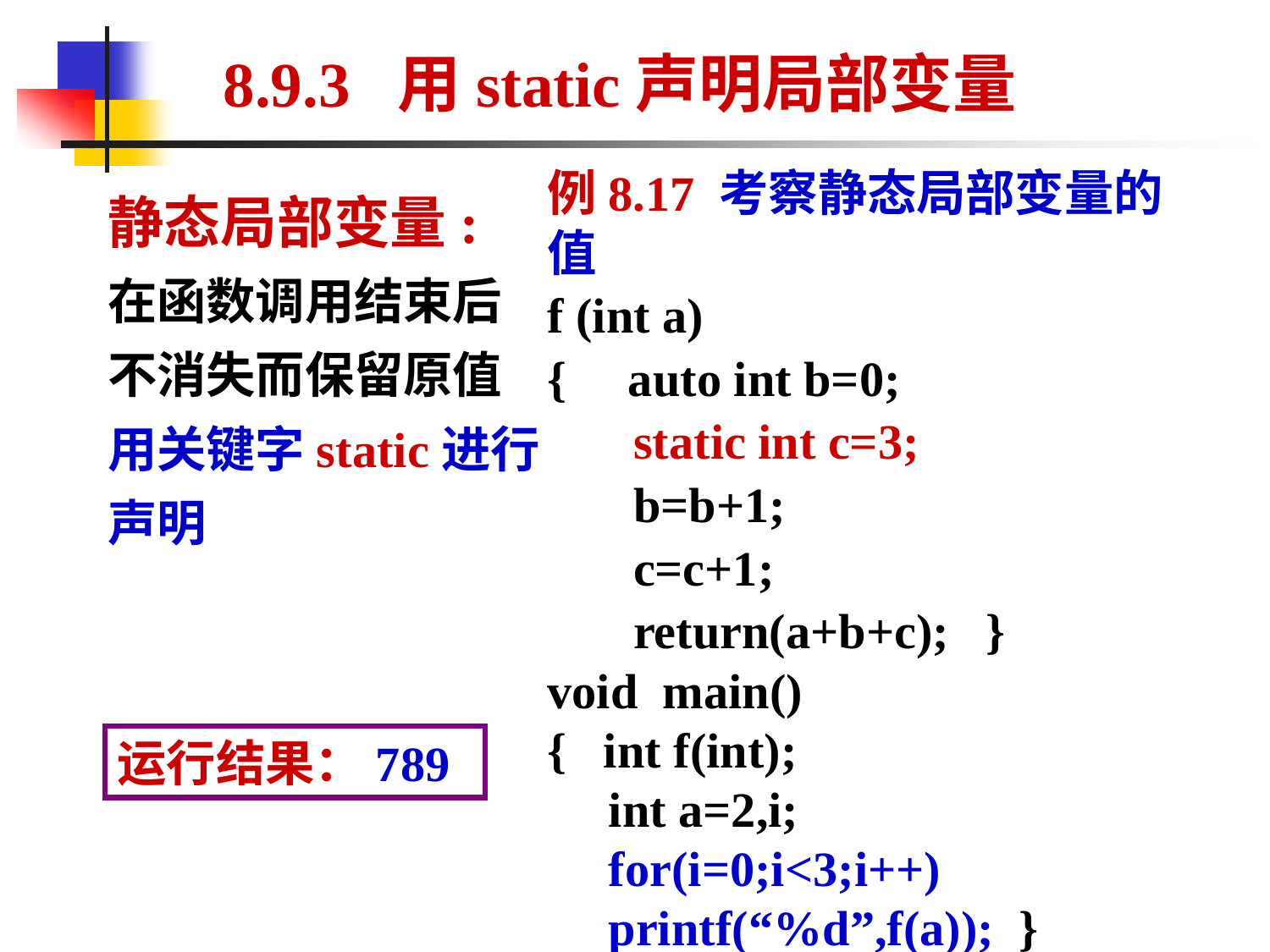

8.9.3  用static声明局部变量
例8.17 考察静态局部变量的值
f (int a)
{     auto int b=0;
       static int c=3;
       b=b+1;
       c=c+1;
       return(a+b+c);   }
void  main()
{   int f(int);
     int a=2,i;
     for(i=0;i<3;i++)
     printf(“%d”,f(a));  }
静态局部变量:
在函数调用结束后不消失而保留原值
用关键字static进行声明
运行结果：789